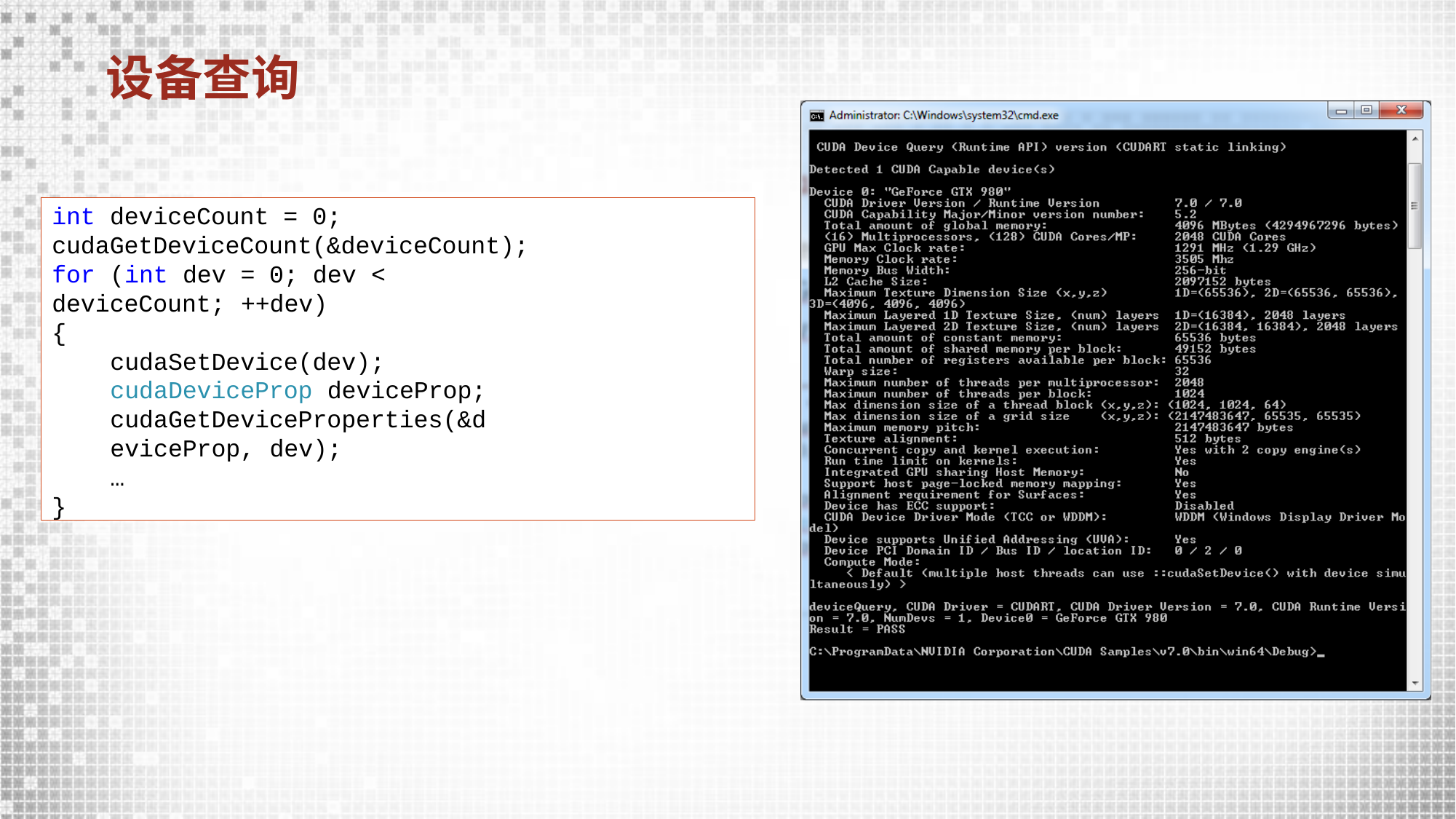

# 设备查询

int deviceCount = 0;  cudaGetDeviceCount(&deviceCount);
for (int dev = 0; dev < deviceCount; ++dev)
{
cudaSetDevice(dev);  cudaDeviceProp deviceProp;
cudaGetDeviceProperties(&deviceProp, dev);
…
}